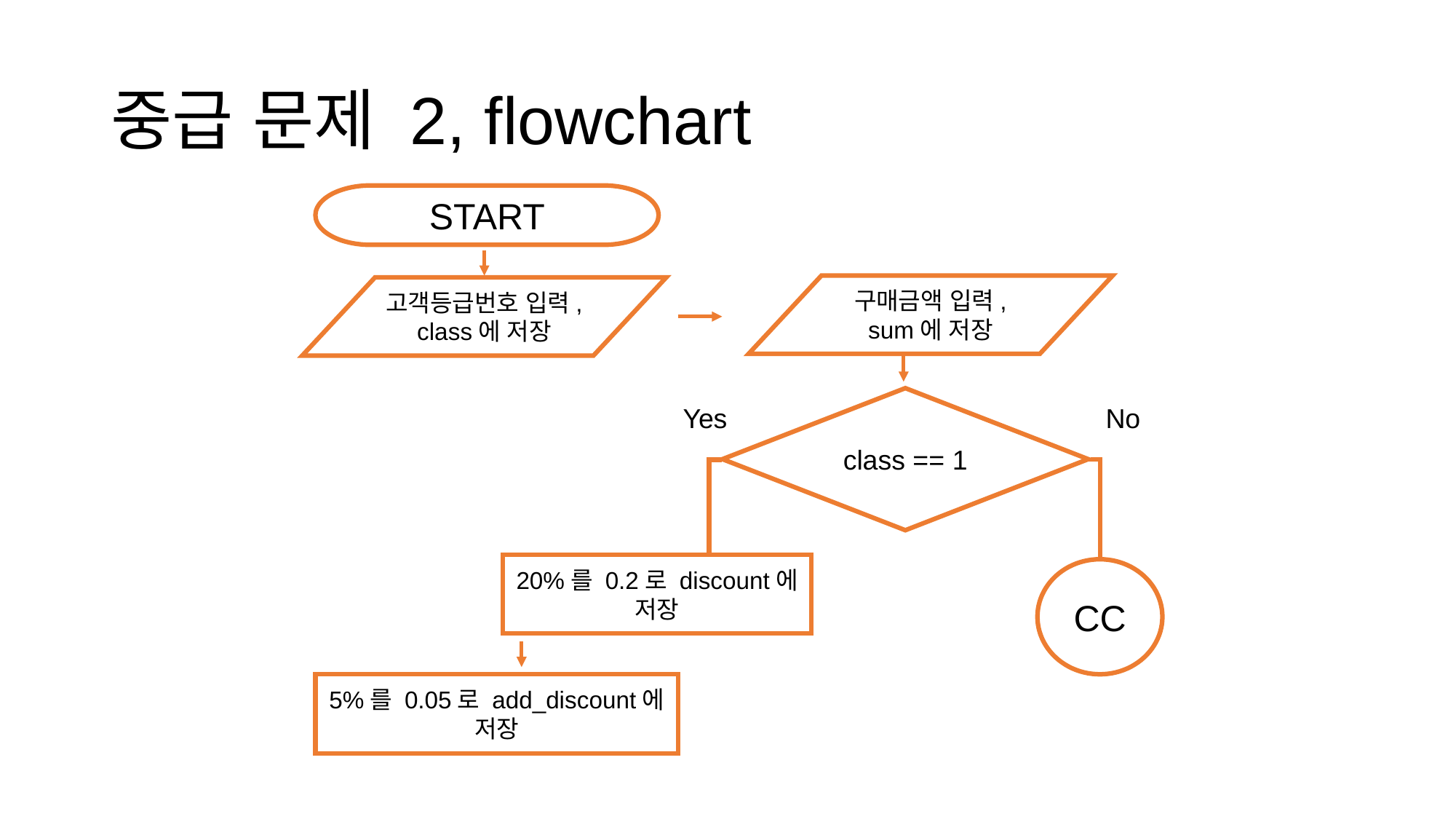

# 중급 문제 2, flowchart
START
고객등급번호 입력, class에 저장
구매금액 입력, sum에 저장
class == 1
Yes
No
20%를 0.2로 discount에 저장
CC
5%를 0.05로 add_discount에
저장